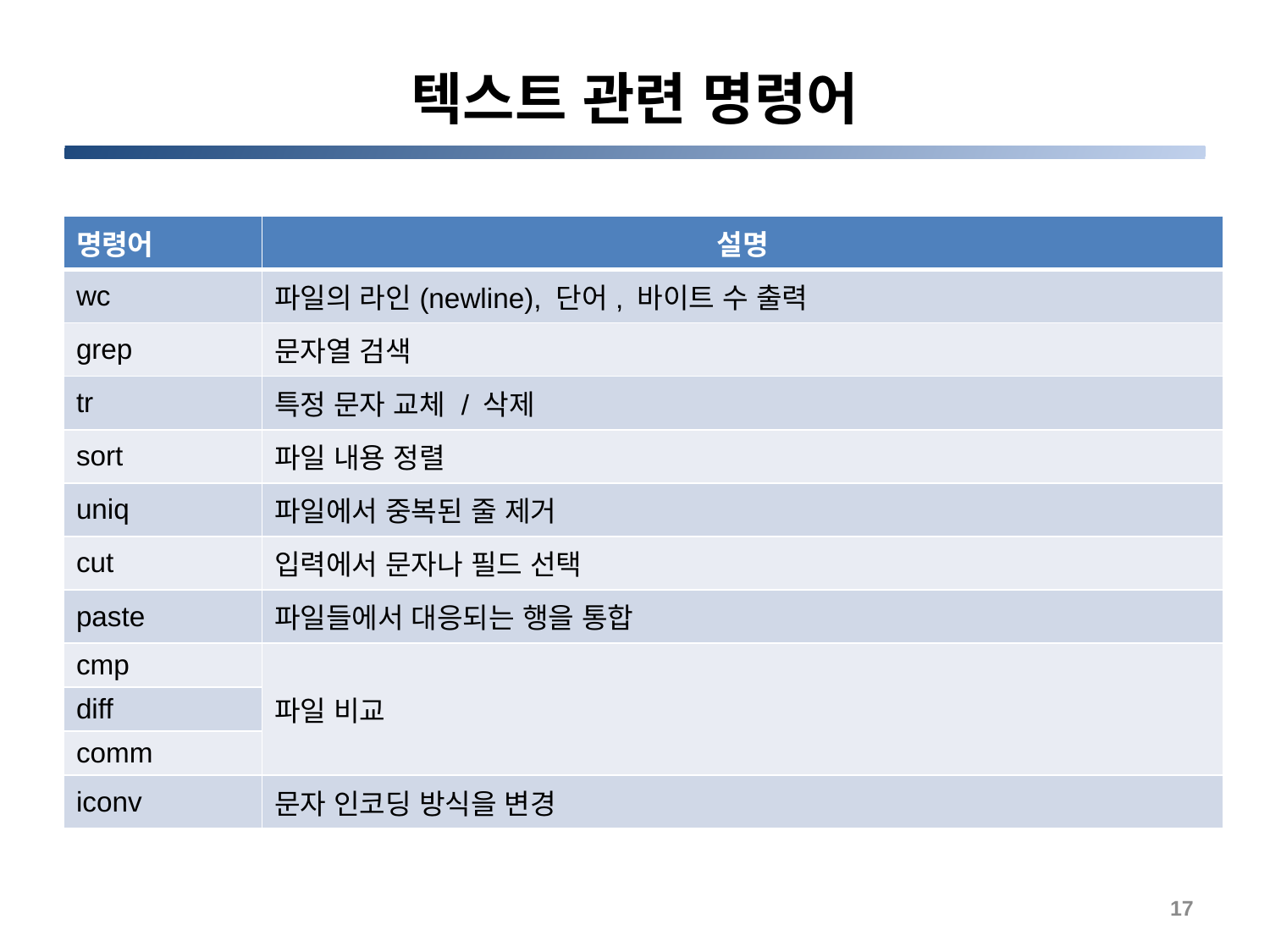

# 텍스트 관련 명령어
| 명령어 | 설명 |
| --- | --- |
| wc | 파일의 라인(newline), 단어, 바이트 수 출력 |
| grep | 문자열 검색 |
| tr | 특정 문자 교체 / 삭제 |
| sort | 파일 내용 정렬 |
| uniq | 파일에서 중복된 줄 제거 |
| cut | 입력에서 문자나 필드 선택 |
| paste | 파일들에서 대응되는 행을 통합 |
| cmp | 파일 비교 |
| diff |  |
| comm |  |
| iconv | 문자 인코딩 방식을 변경 |
17